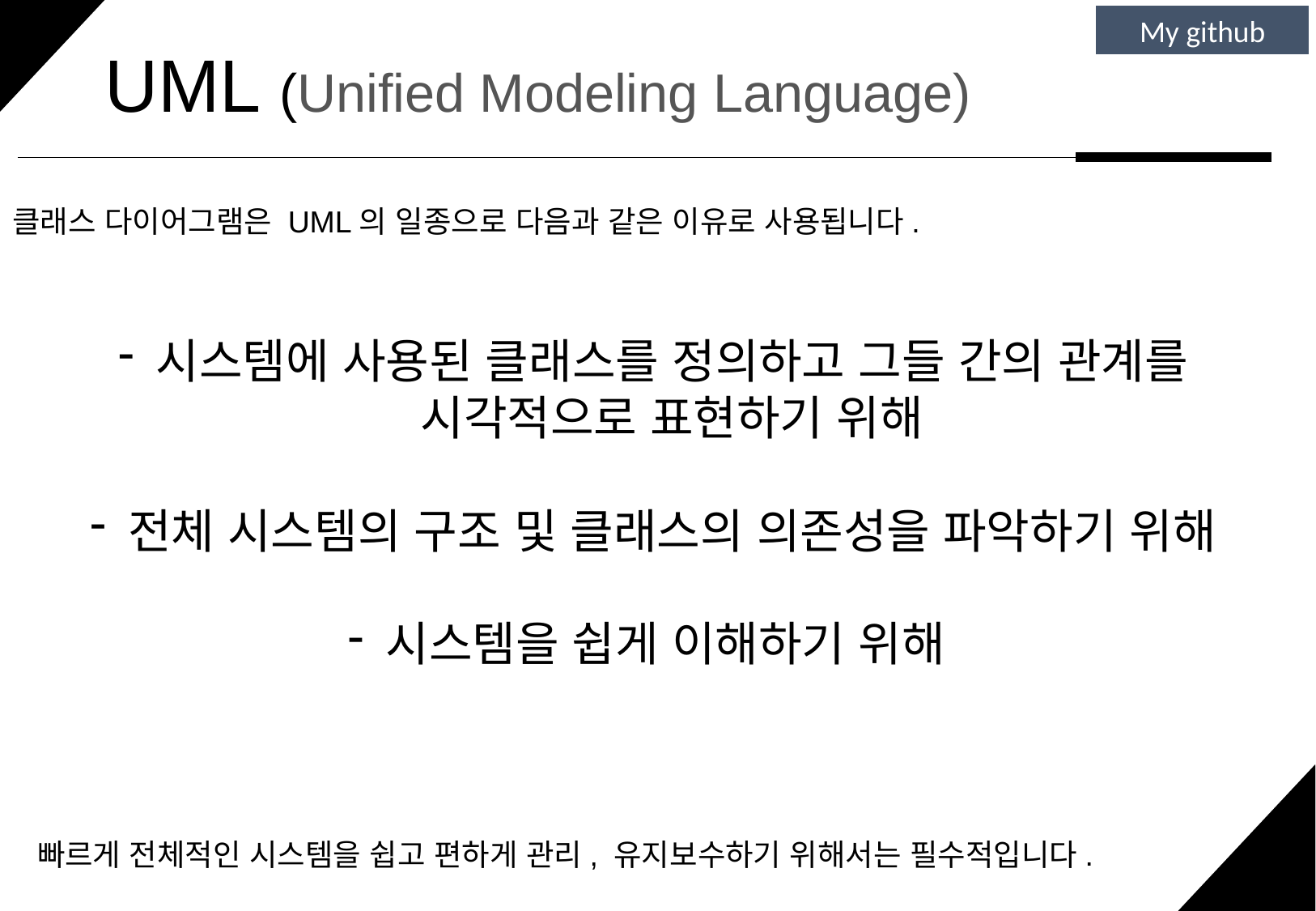

# UML (Unified Modeling Language)
클래스 다이어그램은 UML의 일종으로 다음과 같은 이유로 사용됩니다.
시스템에 사용된 클래스를 정의하고 그들 간의 관계를 시각적으로 표현하기 위해

전체 시스템의 구조 및 클래스의 의존성을 파악하기 위해

시스템을 쉽게 이해하기 위해
빠르게 전체적인 시스템을 쉽고 편하게 관리, 유지보수하기 위해서는 필수적입니다.